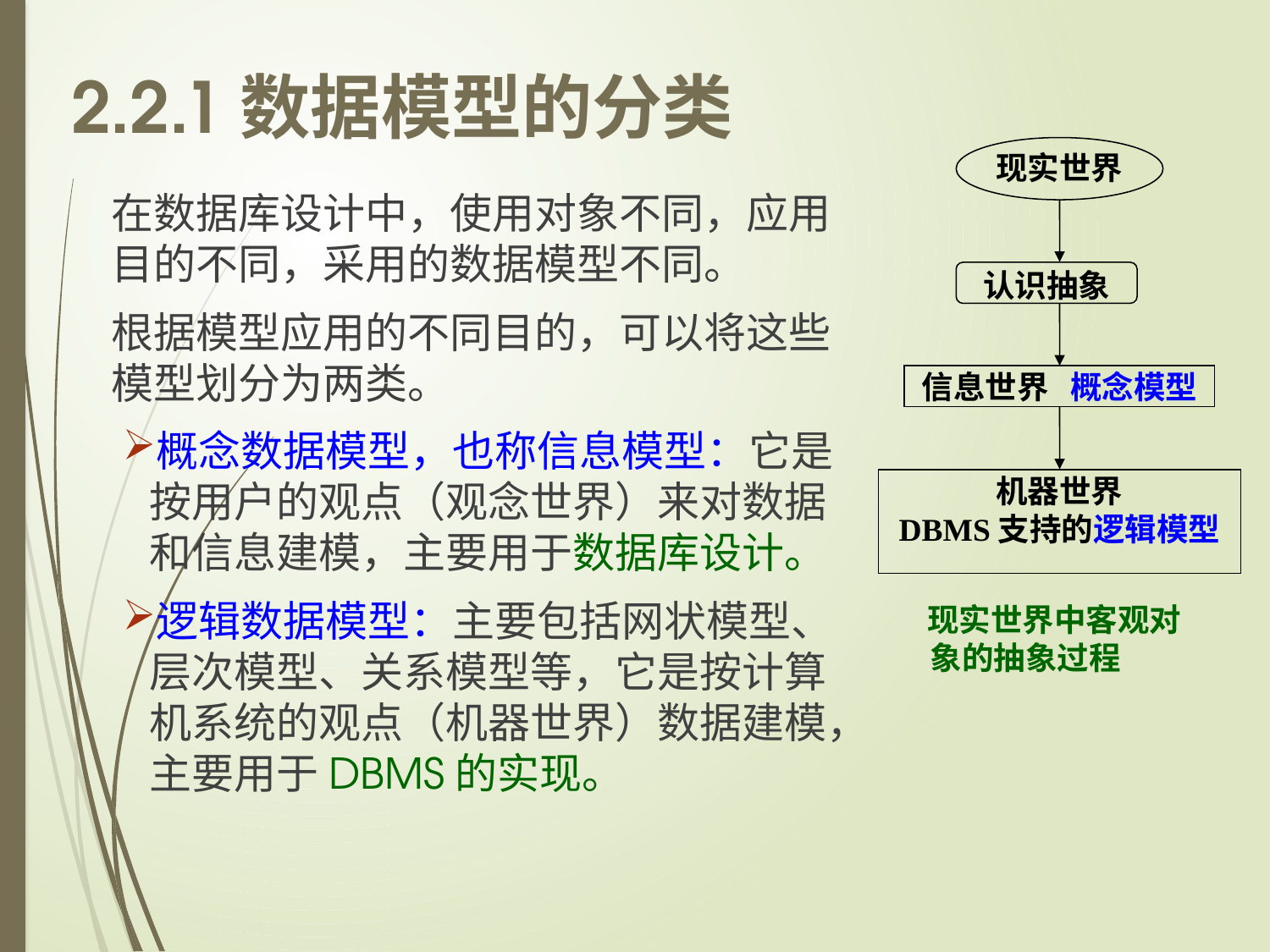

2.2.1数据模型的分类
现实世界

认识抽象

信息世界   概念模型

机器世界
DBMS支持的逻辑模型
       现实世界中客观对象的抽象过程
在数据库设计中，使用对象不同，应用目的不同，采用的数据模型不同。
根据模型应用的不同目的，可以将这些模型划分为两类。
概念数据模型，也称信息模型：它是按用户的观点（观念世界）来对数据和信息建模，主要用于数据库设计。
逻辑数据模型：主要包括网状模型、层次模型、关系模型等，它是按计算机系统的观点（机器世界）数据建模，主要用于DBMS的实现。